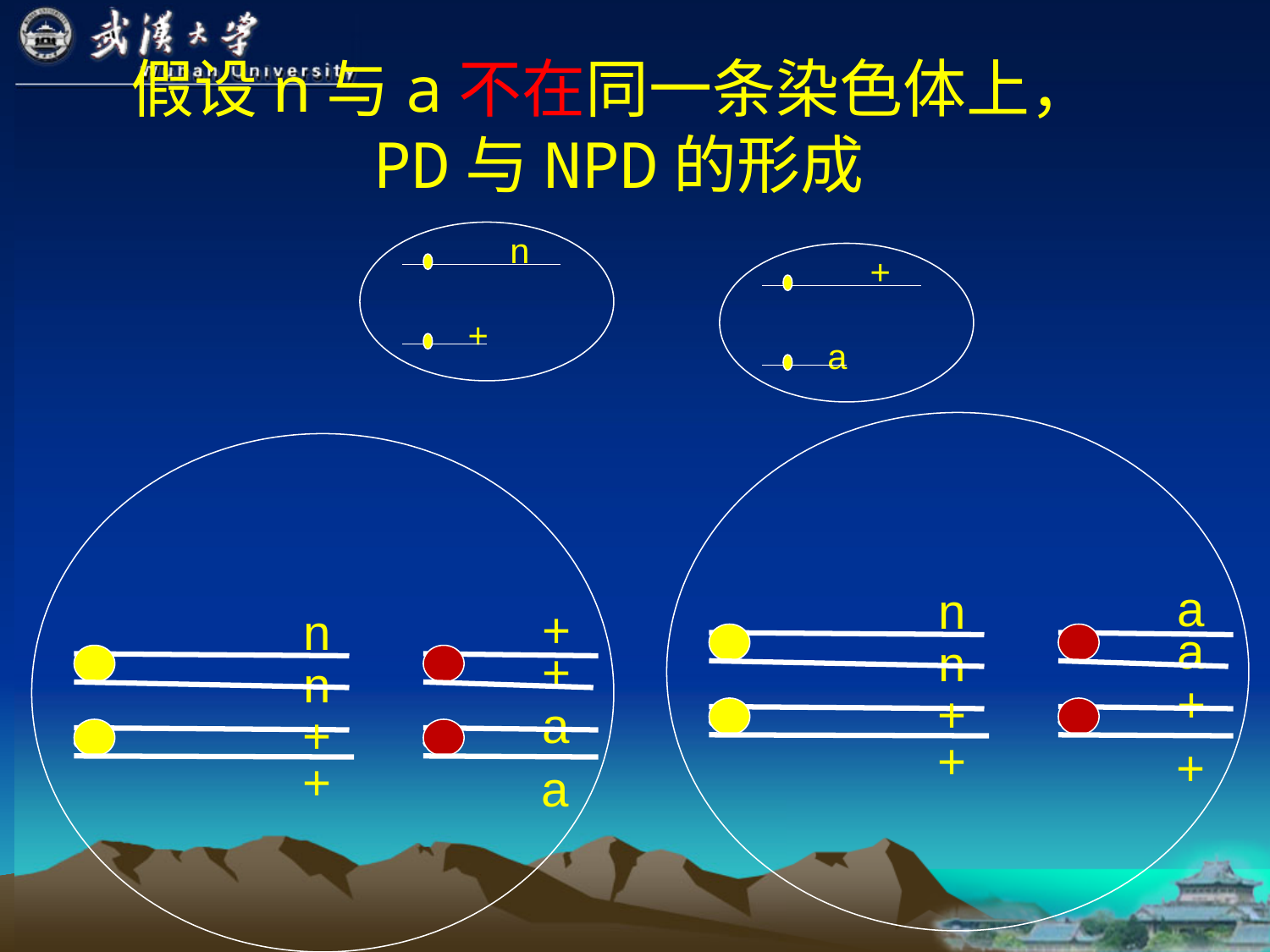

假设n与a不在同一条染色体上，
PD与NPD的形成

n

+

+

a

a
n
a

n
+
+
+
+

+
n
+

n
a
+
+
a